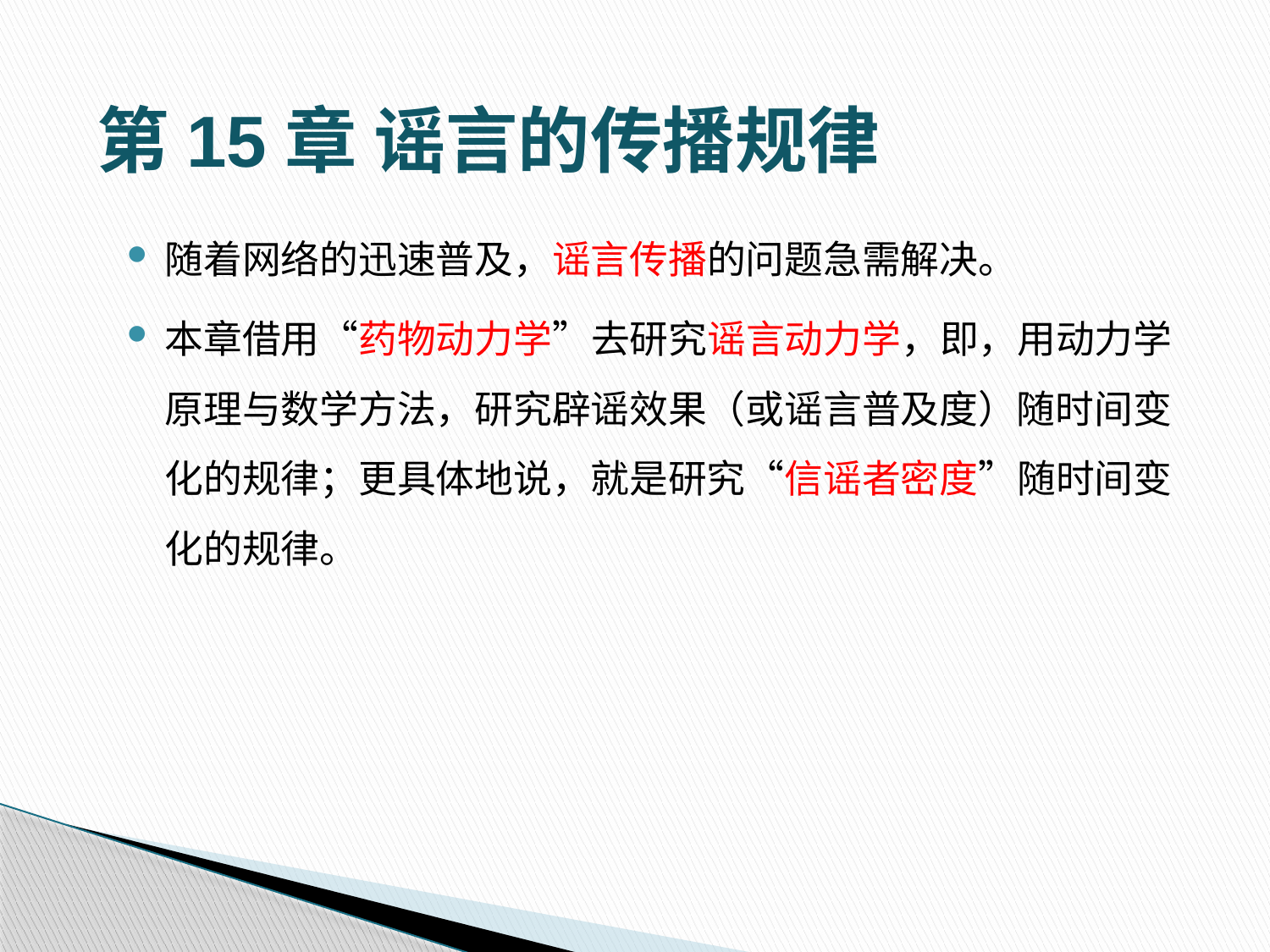

第15章 谣言的传播规律
随着网络的迅速普及，谣言传播的问题急需解决。
本章借用“药物动力学”去研究谣言动力学，即，用动力学原理与数学方法，研究辟谣效果（或谣言普及度）随时间变化的规律；更具体地说，就是研究“信谣者密度”随时间变化的规律。